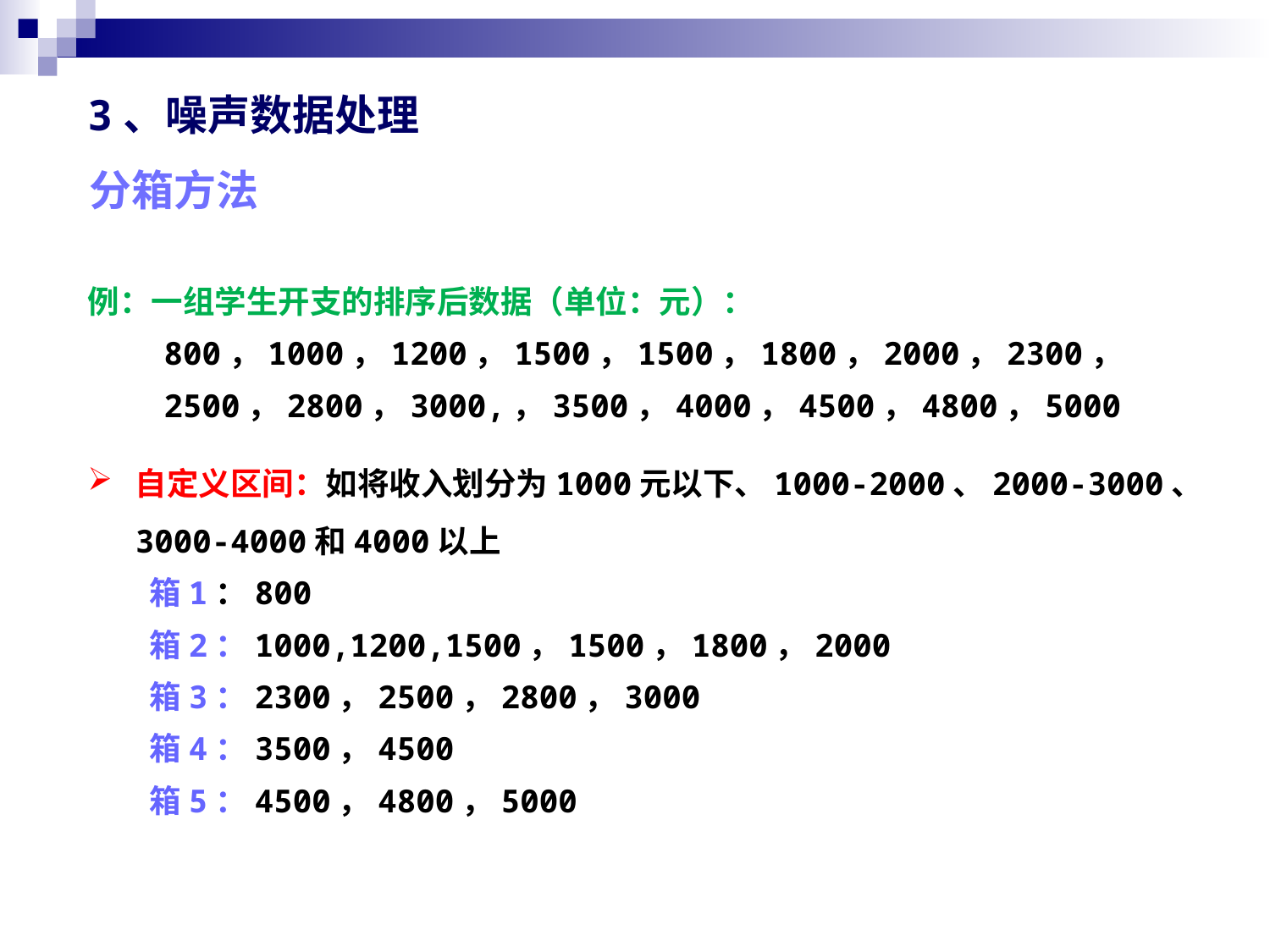

3、噪声数据处理
分箱方法
例：一组学生开支的排序后数据（单位：元）：
    800，1000，1200，1500，1500，1800，2000，2300，
    2500，2800，3000,，3500，4000，4500，4800，5000
自定义区间：如将收入划分为1000元以下、1000-2000、2000-3000、3000-4000和4000以上
箱1：800
箱2：1000,1200,1500，1500，1800，2000
箱3：2300，2500，2800，3000
箱4：3500，4500
箱5：4500，4800，5000